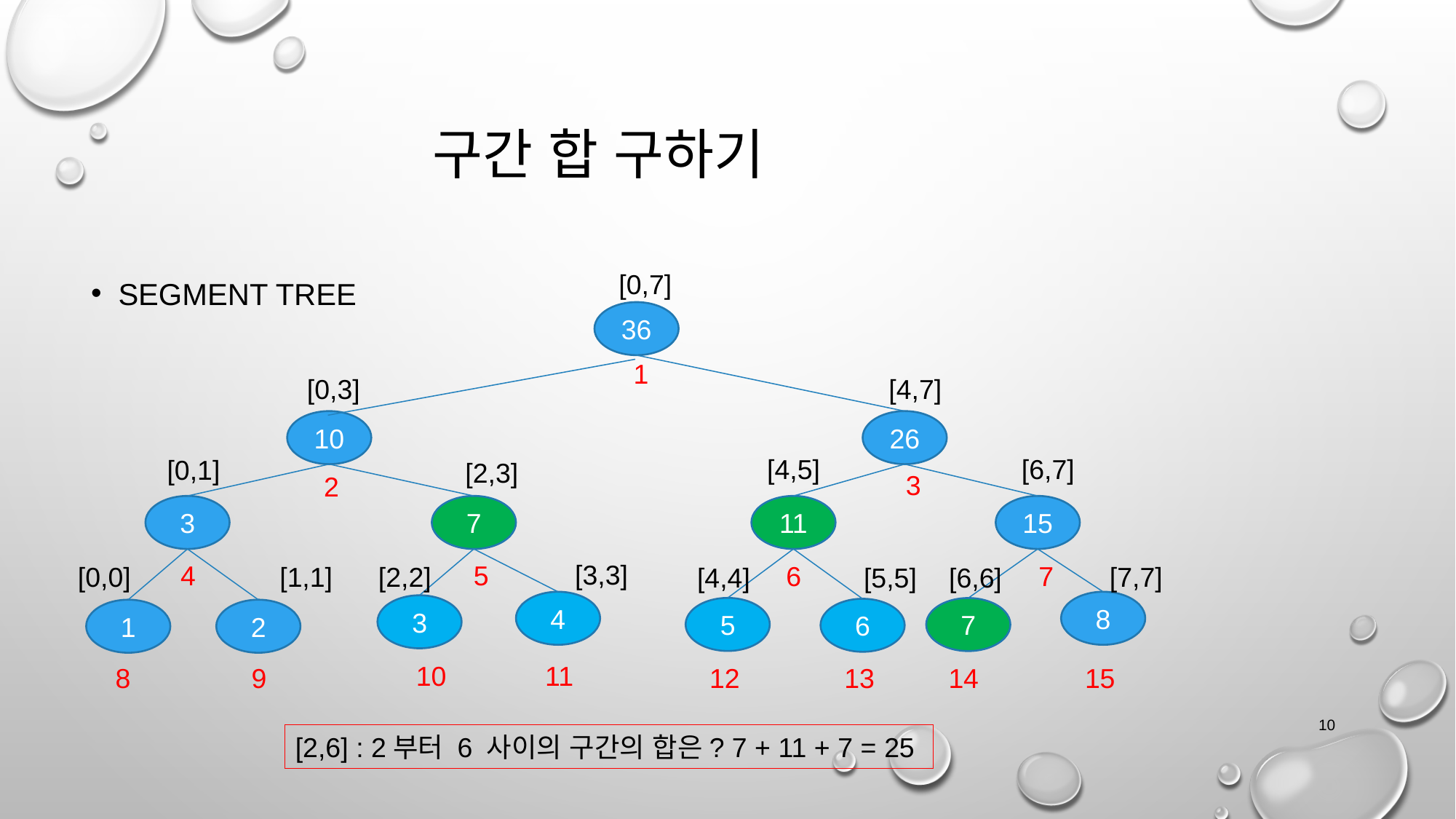

구간 합 구하기
Segment Tree

[0,7]
36
1
[0,3]
[4,7]
10
26
[4,5]
[6,7]
[0,1]
[2,3]
3
2
15
3
11
7
[3,3]
4
5
6
7
[7,7]
[0,0]
[1,1]
[2,2]
[4,4]
[5,5]
[6,6]
4
8
3
5
7
6
1
2
10
11
8
9
12
13
14
15
10
[2,6] : 2부터 6 사이의 구간의 합은? 7 + 11 + 7 = 25